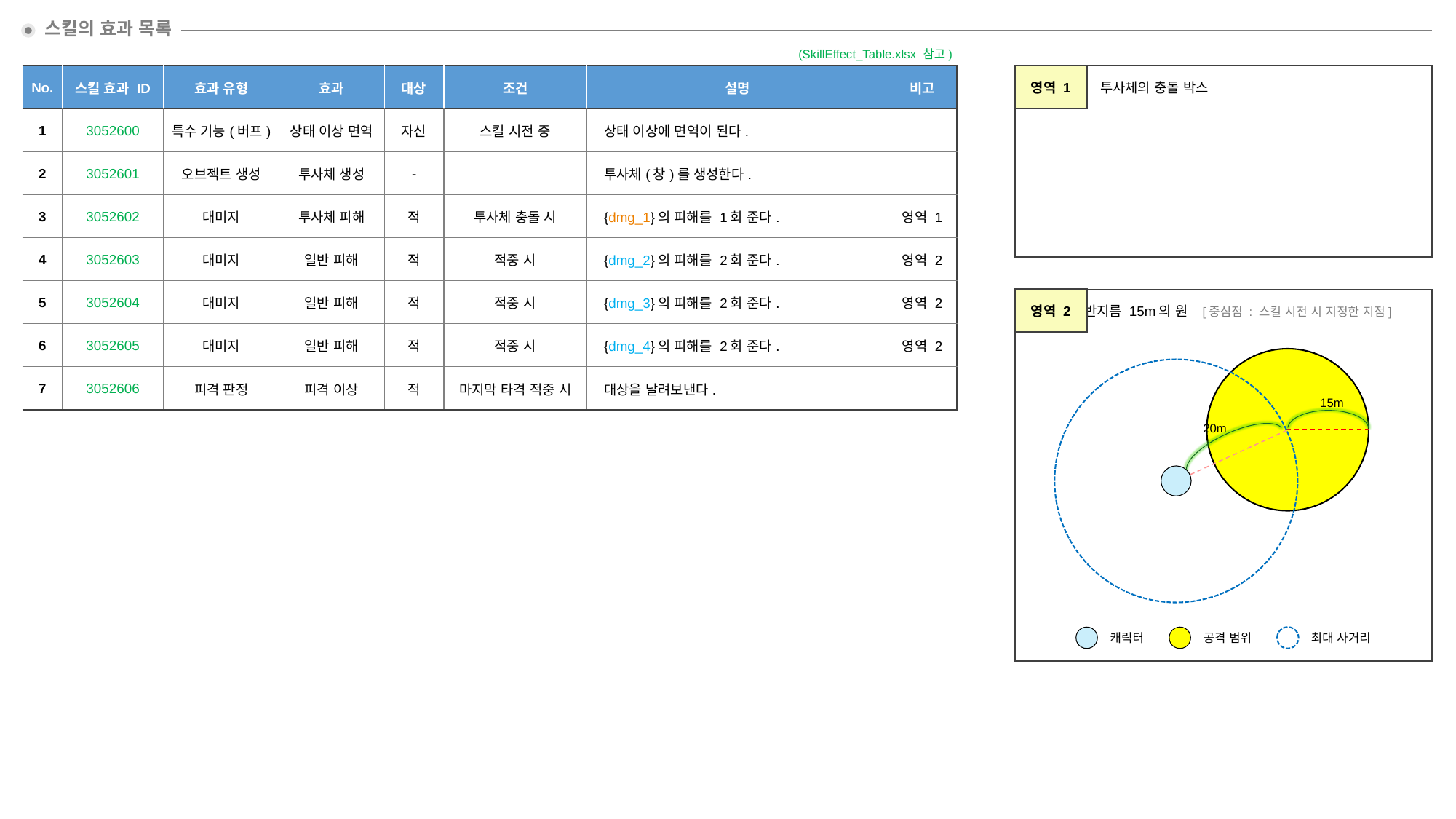

스킬의 효과 목록

(SkillEffect_Table.xlsx 참고)
| No. | 스킬 효과 ID | 효과 유형 | 효과 | 대상 | 조건 | 설명 | 비고 |
| --- | --- | --- | --- | --- | --- | --- | --- |
| 1 | 3052600 | 특수 기능(버프) | 상태 이상 면역 | 자신 | 스킬 시전 중 | 상태 이상에 면역이 된다. |  |
| 2 | 3052601 | 오브젝트 생성 | 투사체 생성 | - |  | 투사체(창)를 생성한다. |  |
| 3 | 3052602 | 대미지 | 투사체 피해 | 적 | 투사체 충돌 시 | {dmg\_1}의 피해를 1회 준다. | 영역 1 |
| 4 | 3052603 | 대미지 | 일반 피해 | 적 | 적중 시 | {dmg\_2}의 피해를 2회 준다. | 영역 2 |
| 5 | 3052604 | 대미지 | 일반 피해 | 적 | 적중 시 | {dmg\_3}의 피해를 2회 준다. | 영역 2 |
| 6 | 3052605 | 대미지 | 일반 피해 | 적 | 적중 시 | {dmg\_4}의 피해를 2회 준다. | 영역 2 |
| 7 | 3052606 | 피격 판정 | 피격 이상 | 적 | 마지막 타격 적중 시 | 대상을 날려보낸다. |  |

영역 1
투사체의 충돌 박스

영역 2
반지름 15m의 원   [중심점 : 스킬 시전 시 지정한 지점]

15m

20m

캐릭터

공격 범위

최대 사거리